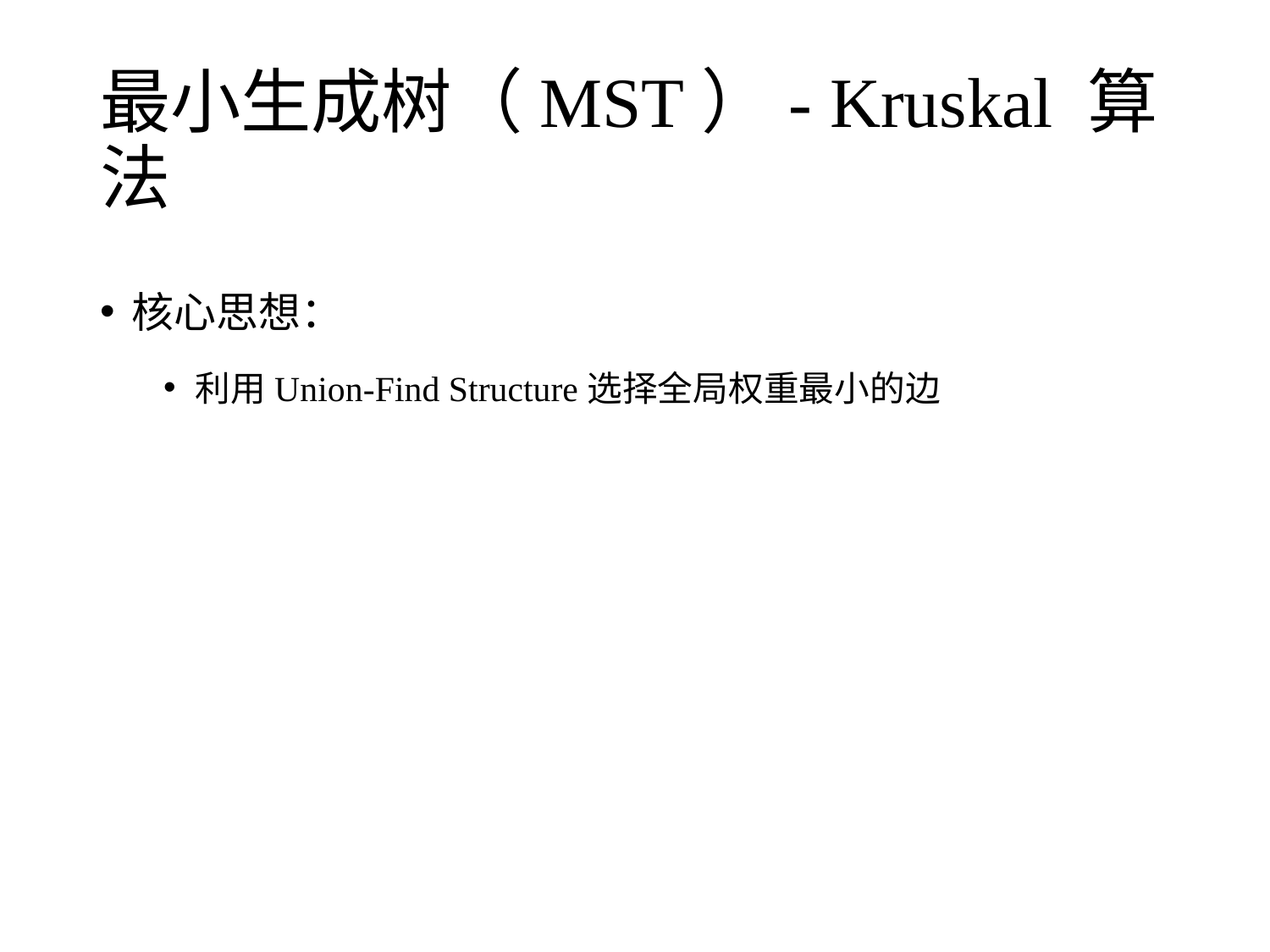

# 最小生成树（MST）- Kruskal 算法
核心思想：
利用Union-Find Structure选择全局权重最小的边